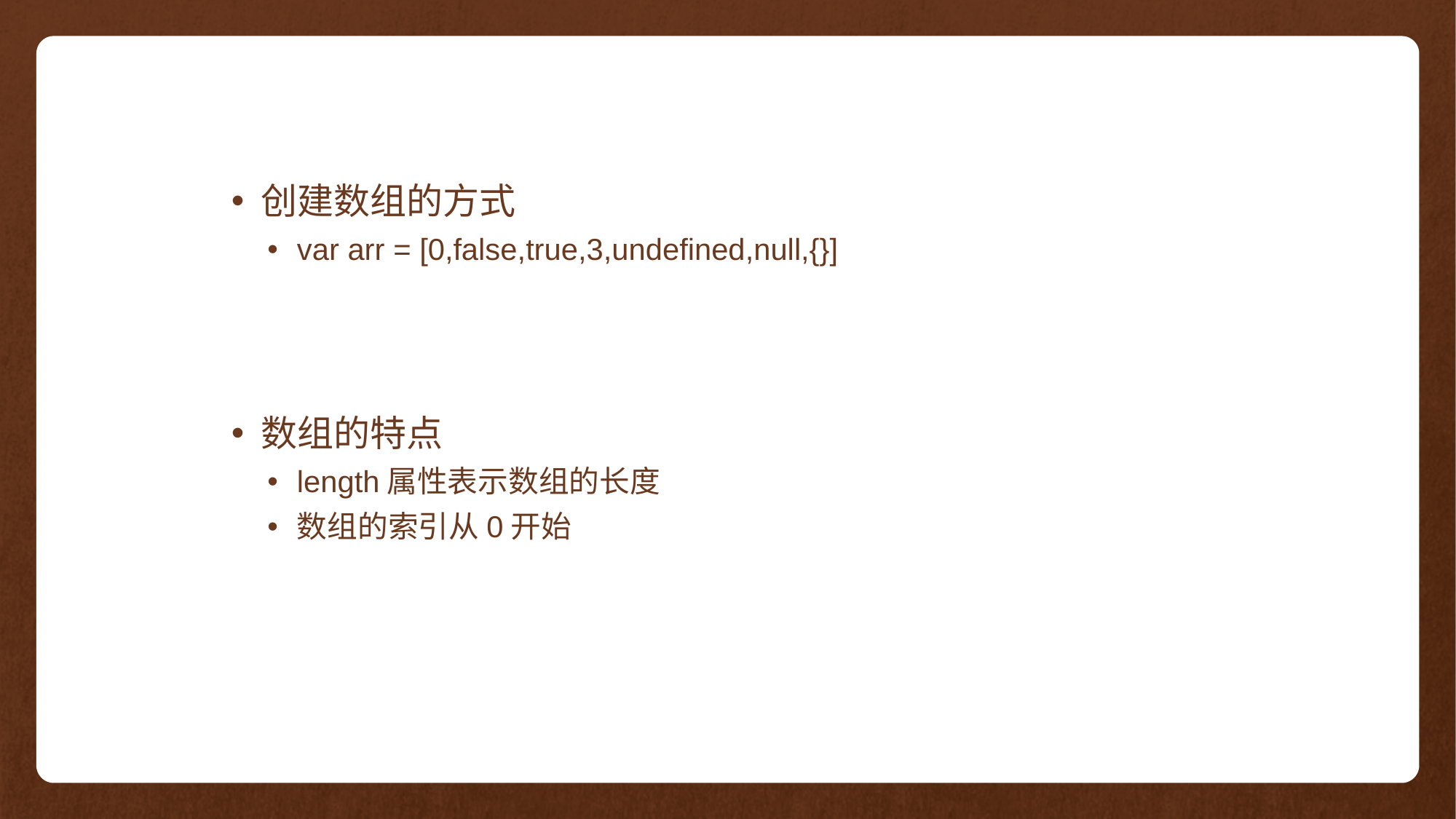

创建数组的方式
var arr = [0,false,true,3,undefined,null,{}]

数组的特点
length属性表示数组的长度
数组的索引从0开始